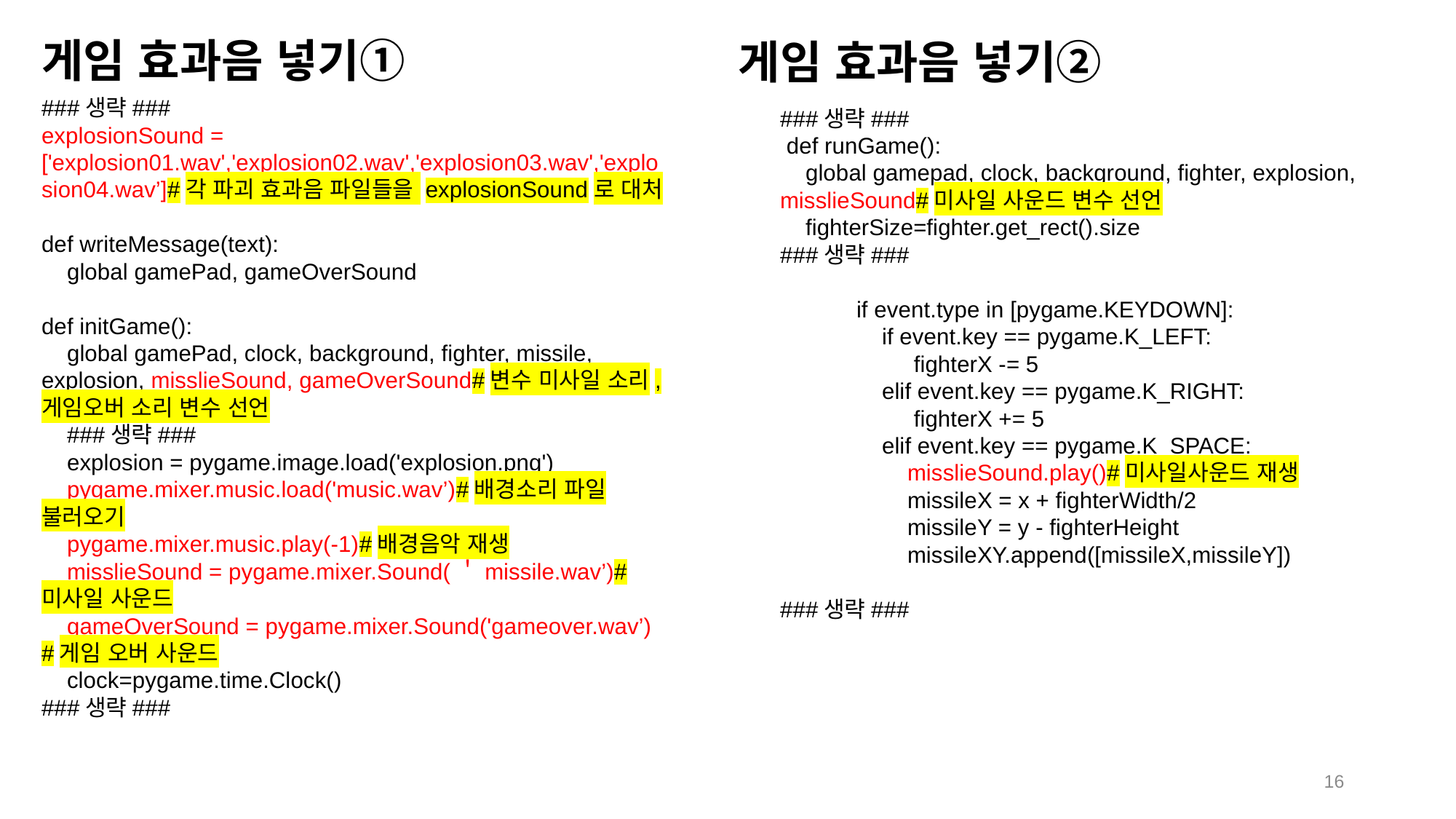

게임 효과음 넣기①
게임 효과음 넣기②
###생략###
explosionSound = ['explosion01.wav','explosion02.wav','explosion03.wav','explosion04.wav’]#각 파괴 효과음 파일들을 explosionSound로 대처

def writeMessage(text):
    global gamePad, gameOverSound

def initGame():
    global gamePad, clock, background, fighter, missile, explosion, misslieSound, gameOverSound#변수 미사일 소리, 게임오버 소리 변수 선언
    ###생략###
    explosion = pygame.image.load('explosion.png')
    pygame.mixer.music.load('music.wav’)#배경소리 파일 불러오기
    pygame.mixer.music.play(-1)#배경음악 재생
    misslieSound = pygame.mixer.Sound(＇missile.wav’)#미사일 사운드
    gameOverSound = pygame.mixer.Sound('gameover.wav’)
#게임 오버 사운드
    clock=pygame.time.Clock()
###생략###
###생략###
 def runGame():
    global gamepad, clock, background, fighter, explosion, misslieSound#미사일 사운드 변수 선언
    fighterSize=fighter.get_rect().size
###생략###

            if event.type in [pygame.KEYDOWN]:
                if event.key == pygame.K_LEFT:
                     fighterX -= 5
                elif event.key == pygame.K_RIGHT:
                     fighterX += 5
                elif event.key == pygame.K_SPACE:
                    misslieSound.play()#미사일사운드 재생
                    missileX = x + fighterWidth/2
                    missileY = y - fighterHeight
                    missileXY.append([missileX,missileY])

###생략###
16